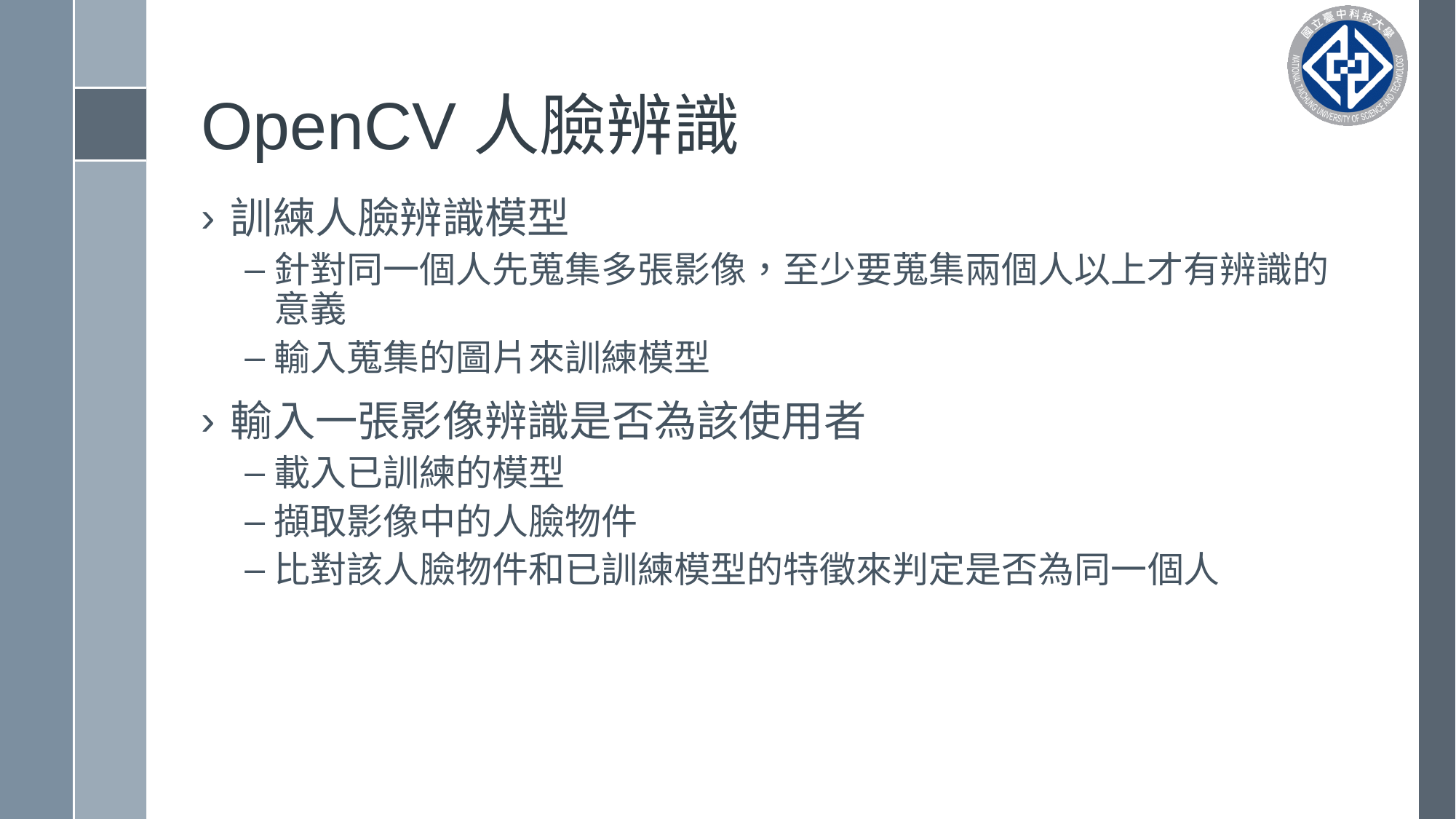

# OpenCV人臉辨識
訓練人臉辨識模型
針對同一個人先蒐集多張影像，至少要蒐集兩個人以上才有辨識的意義
輸入蒐集的圖片來訓練模型
輸入一張影像辨識是否為該使用者
載入已訓練的模型
擷取影像中的人臉物件
比對該人臉物件和已訓練模型的特徵來判定是否為同一個人